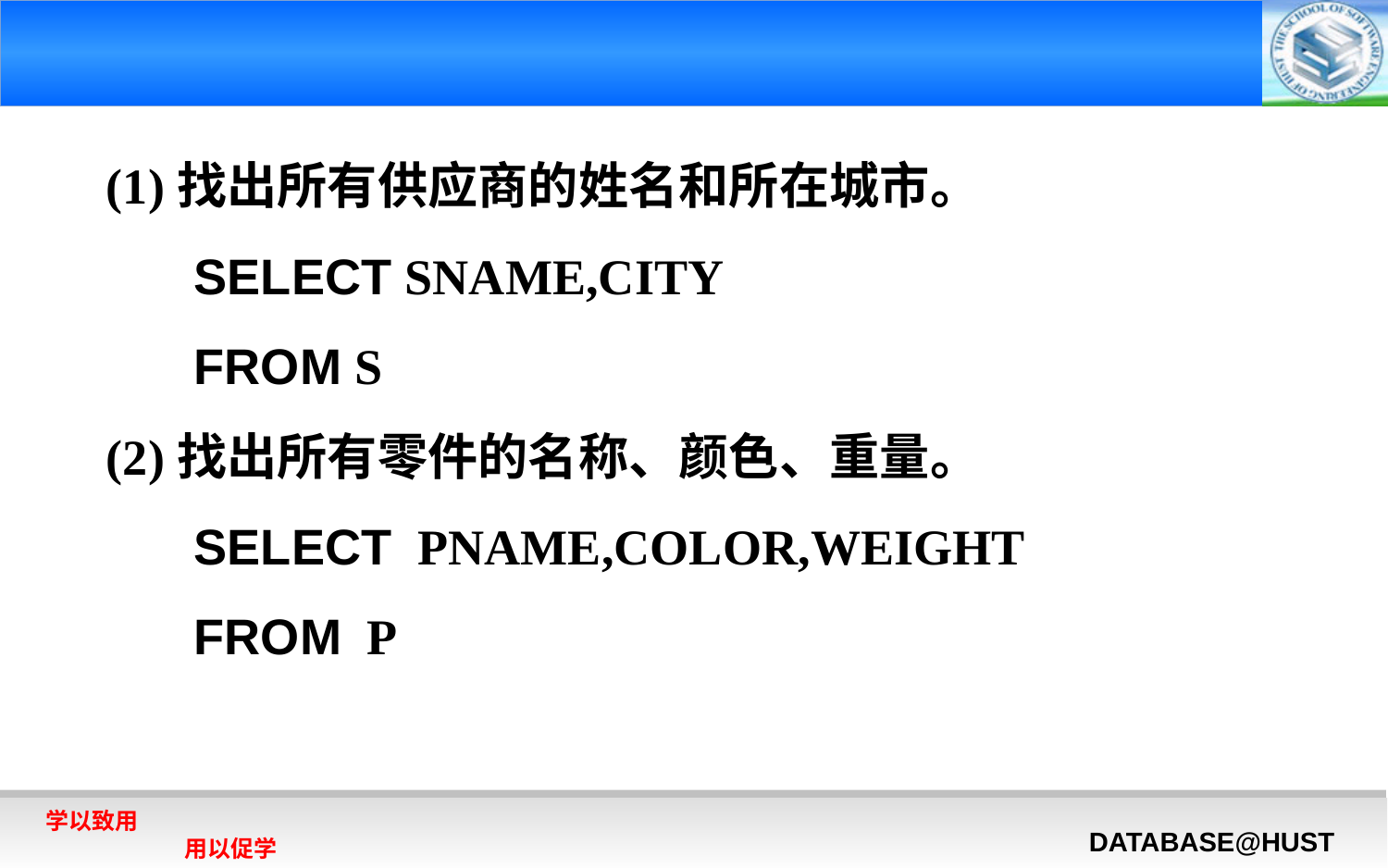

(1)找出所有供应商的姓名和所在城市。
       SELECT SNAME,CITY
       FROM S
(2)找出所有零件的名称、颜色、重量。
       SELECT  PNAME,COLOR,WEIGHT
       FROM  P